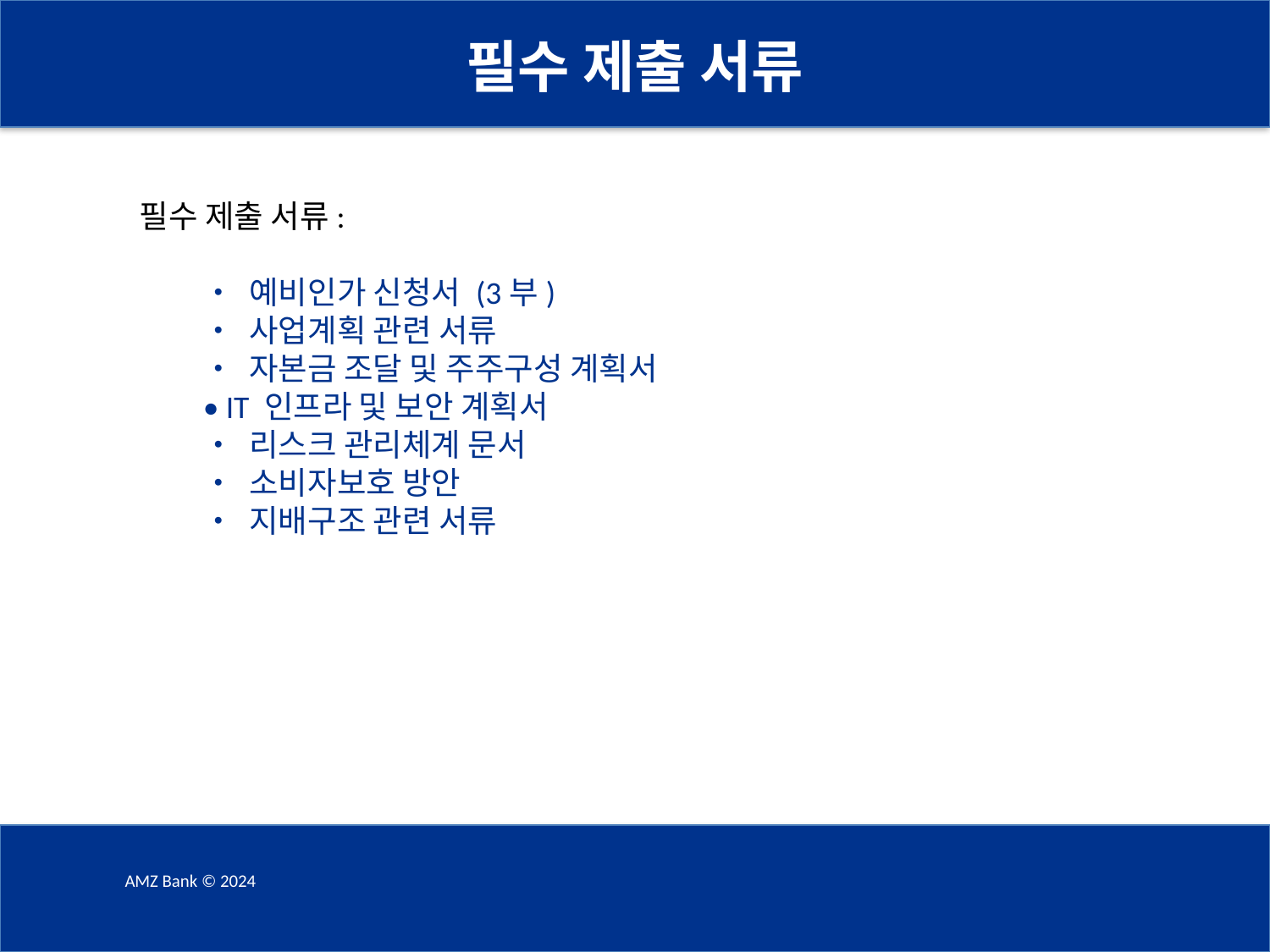

필수 제출 서류
필수 제출 서류:

• 예비인가 신청서 (3부)
• 사업계획 관련 서류
• 자본금 조달 및 주주구성 계획서
• IT 인프라 및 보안 계획서
• 리스크 관리체계 문서
• 소비자보호 방안
• 지배구조 관련 서류

AMZ Bank © 2024